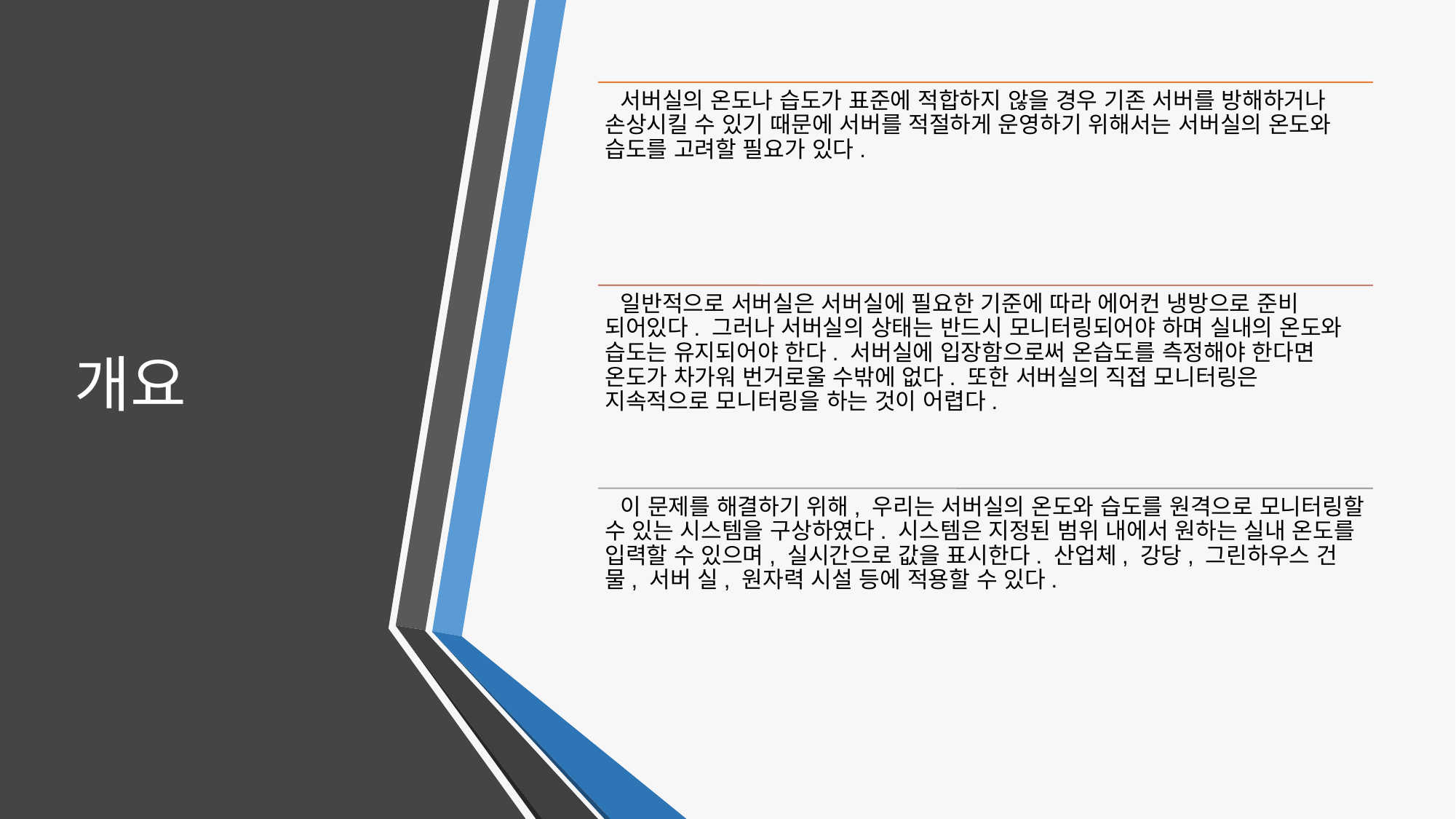

# 개요
  서버실의 온도나 습도가 표준에 적합하지 않을 경우 기존 서버를 방해하거나 손상시킬 수 있기 때문에 서버를 적절하게 운영하기 위해서는 서버실의 온도와 습도를 고려할 필요가 있다.
  일반적으로 서버실은 서버실에 필요한 기준에 따라 에어컨 냉방으로 준비 되어있다. 그러나 서버실의 상태는 반드시 모니터링되어야 하며 실내의 온도와 습도는 유지되어야 한다. 서버실에 입장함으로써 온습도를 측정해야 한다면 온도가 차가워 번거로울 수밖에 없다. 또한 서버실의 직접 모니터링은 지속적으로 모니터링을 하는 것이 어렵다.
  이 문제를 해결하기 위해, 우리는 서버실의 온도와 습도를 원격으로 모니터링할 수 있는 시스템을 구상하였다. 시스템은 지정된 범위 내에서 원하는 실내 온도를 입력할 수 있으며, 실시간으로 값을 표시한다. 산업체, 강당, 그린하우스 건물, 서버 실, 원자력 시설 등에 적용할 수 있다.